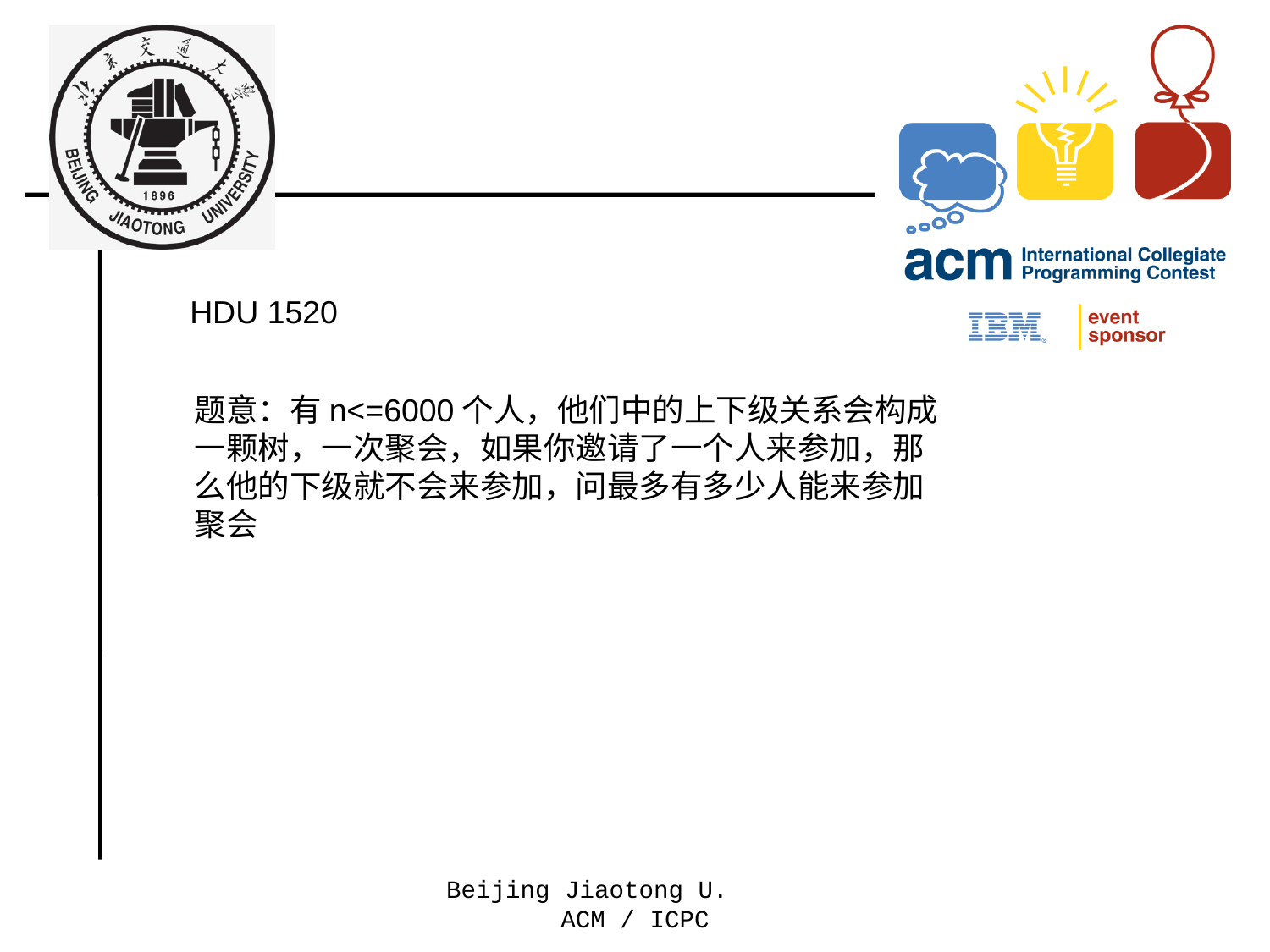

#

HDU 1520
题意：有n<=6000个人，他们中的上下级关系会构成一颗树，一次聚会，如果你邀请了一个人来参加，那么他的下级就不会来参加，问最多有多少人能来参加聚会